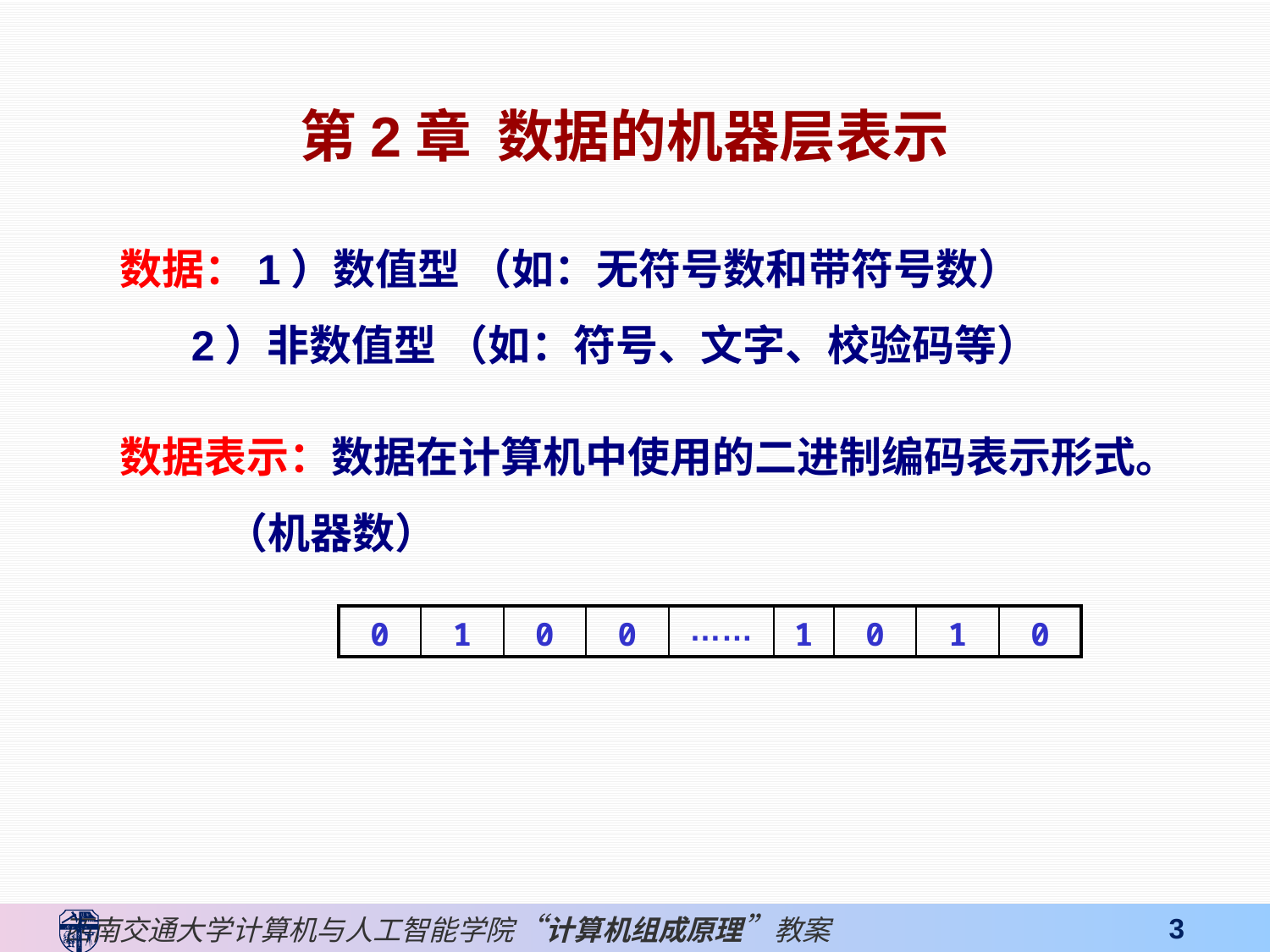

第2章  数据的机器层表示
数据：1）数值型 （如：无符号数和带符号数）
      2）非数值型 （如：符号、文字、校验码等）

数据表示：数据在计算机中使用的二进制编码表示形式。
          （机器数）

| 0 | 1 | 0 | 0 | …… | 1 | 0 | 1 | 0 |
| --- | --- | --- | --- | --- | --- | --- | --- | --- |